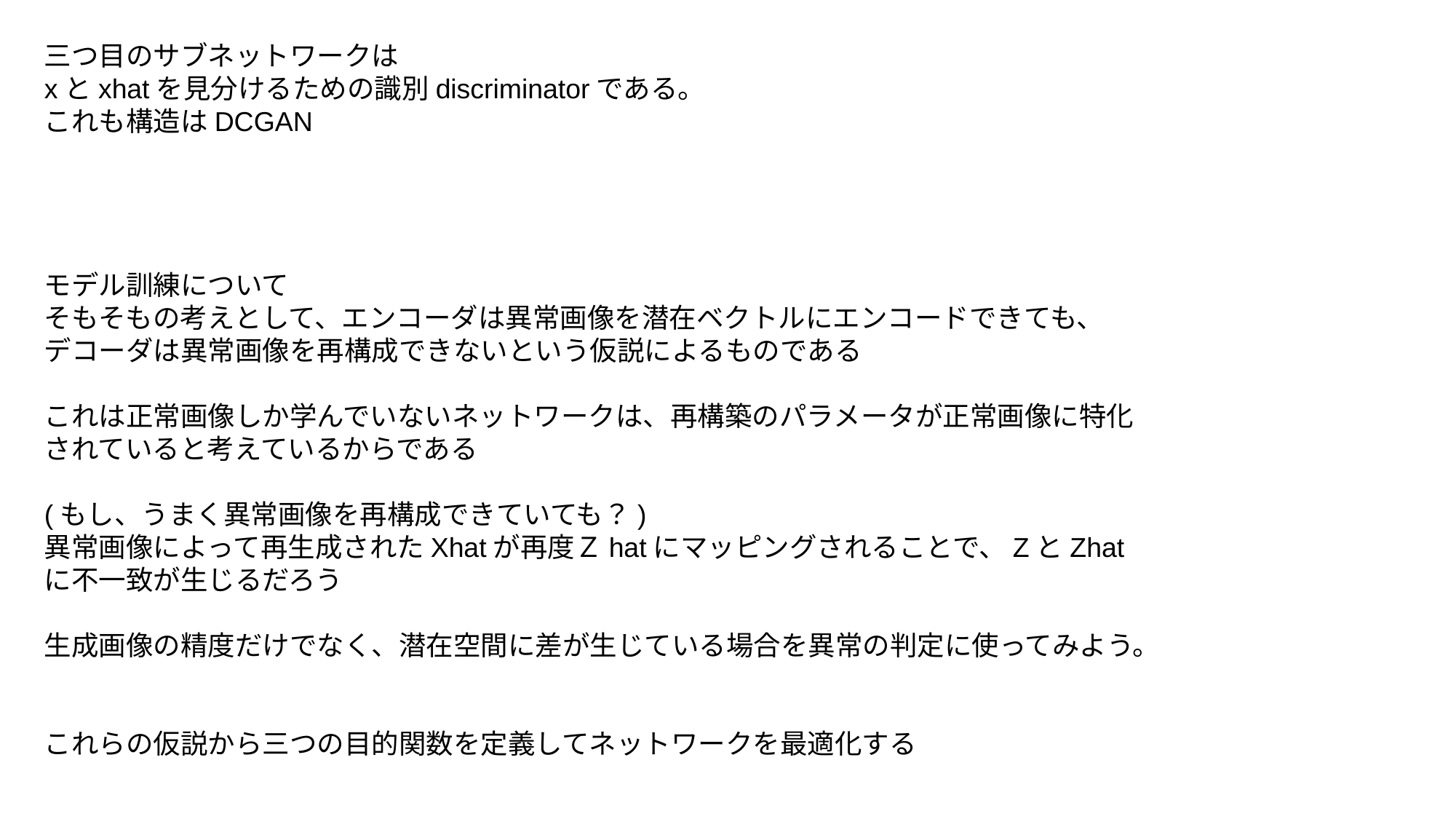

三つ目のサブネットワークは
xとxhatを見分けるための識別discriminatorである。
これも構造はDCGAN

モデル訓練について
そもそもの考えとして、エンコーダは異常画像を潜在ベクトルにエンコードできても、
デコーダは異常画像を再構成できないという仮説によるものである

これは正常画像しか学んでいないネットワークは、再構築のパラメータが正常画像に特化されていると考えているからである

(もし、うまく異常画像を再構成できていても？)
異常画像によって再生成されたXhatが再度Ｚhatにマッピングされることで、ZとZhatに不一致が生じるだろう

生成画像の精度だけでなく、潜在空間に差が生じている場合を異常の判定に使ってみよう。

これらの仮説から三つの目的関数を定義してネットワークを最適化する